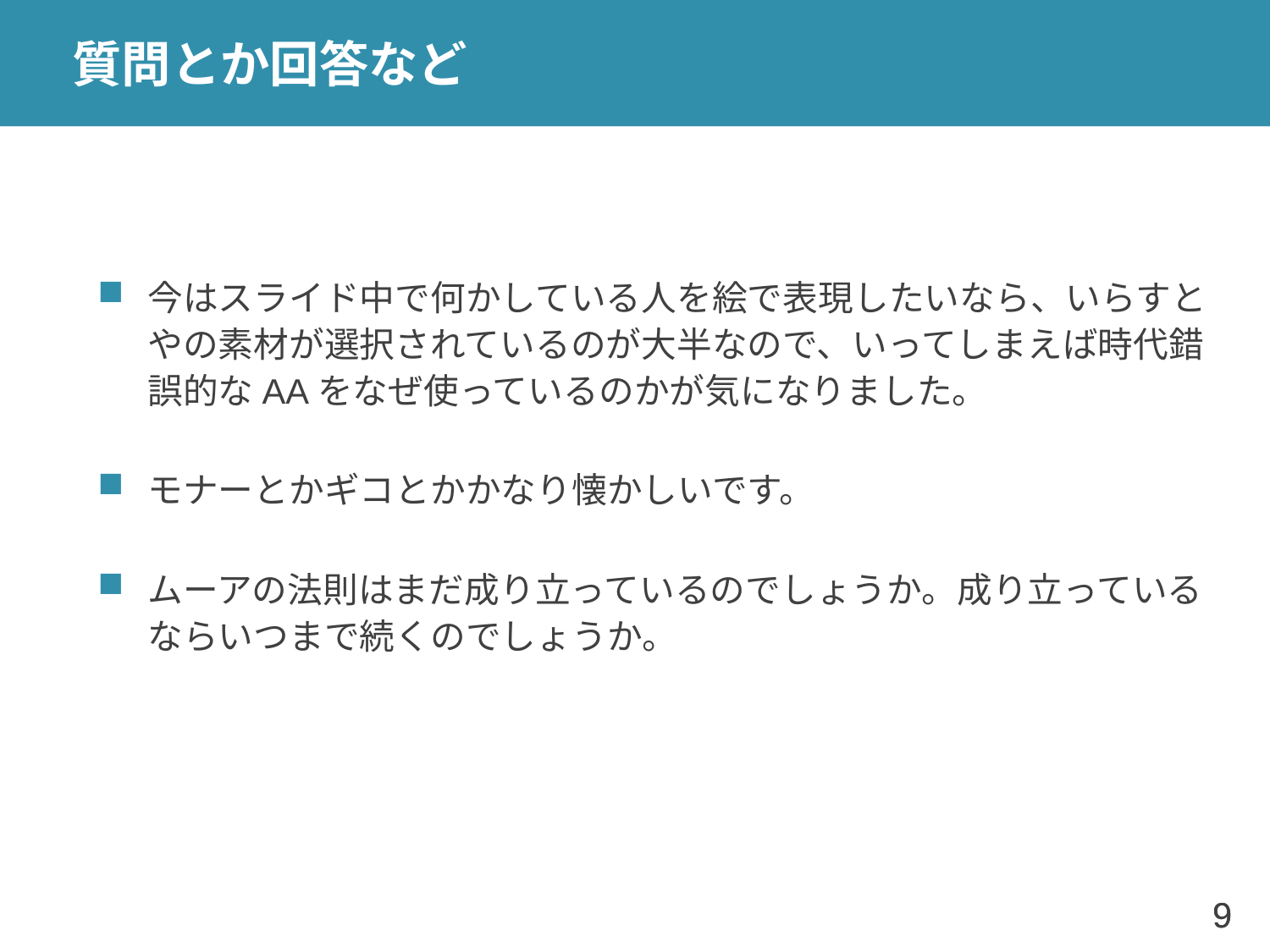

# 質問とか回答など
今はスライド中で何かしている人を絵で表現したいなら、いらすとやの素材が選択されているのが大半なので、いってしまえば時代錯誤的なAAをなぜ使っているのかが気になりました。
モナーとかギコとかかなり懐かしいです。
ムーアの法則はまだ成り立っているのでしょうか。成り立っているならいつまで続くのでしょうか。